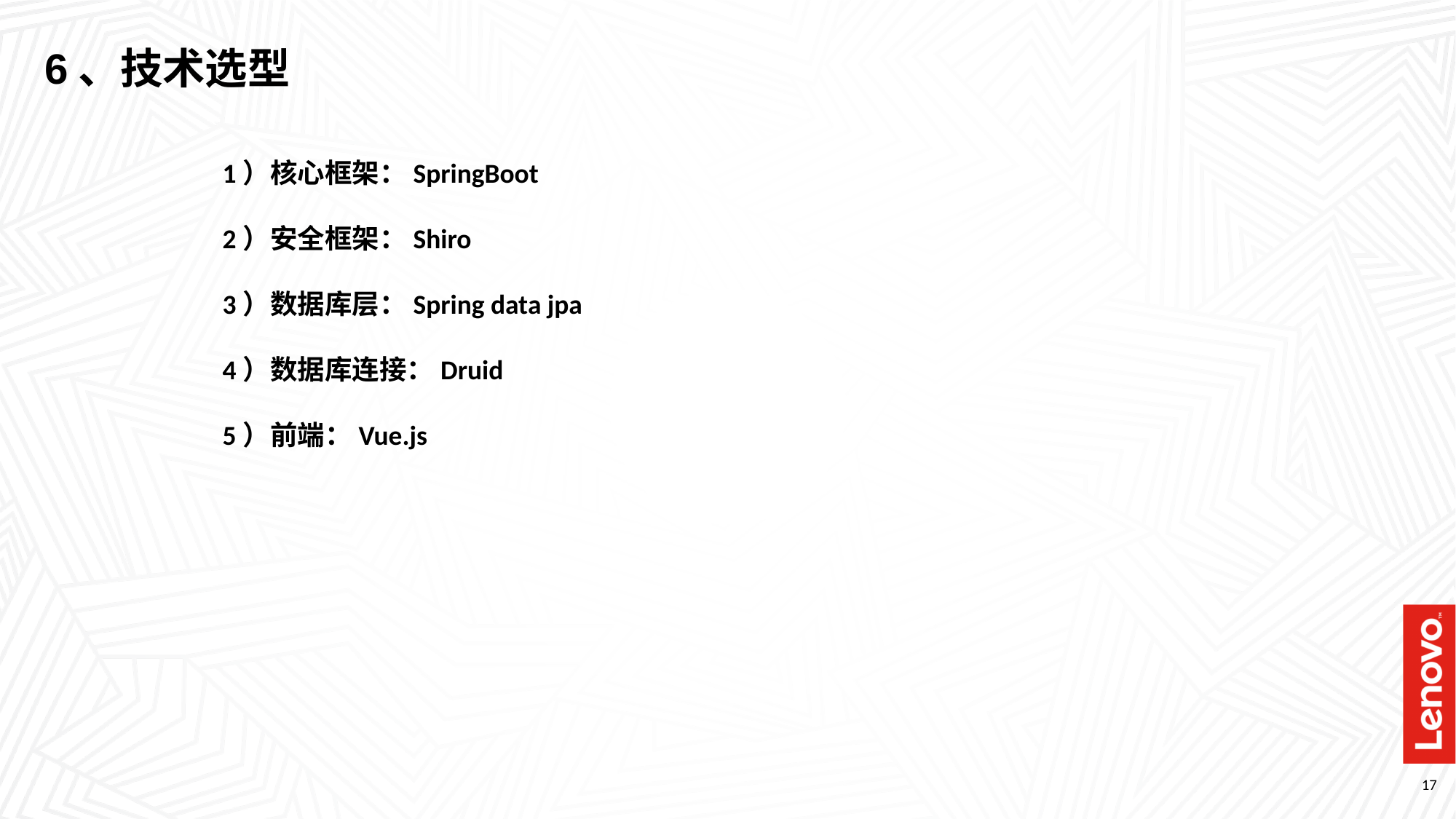

6、技术选型
1）核心框架：SpringBoot

2）安全框架：Shiro

3）数据库层：Spring data jpa

4）数据库连接：Druid

5）前端：Vue.js